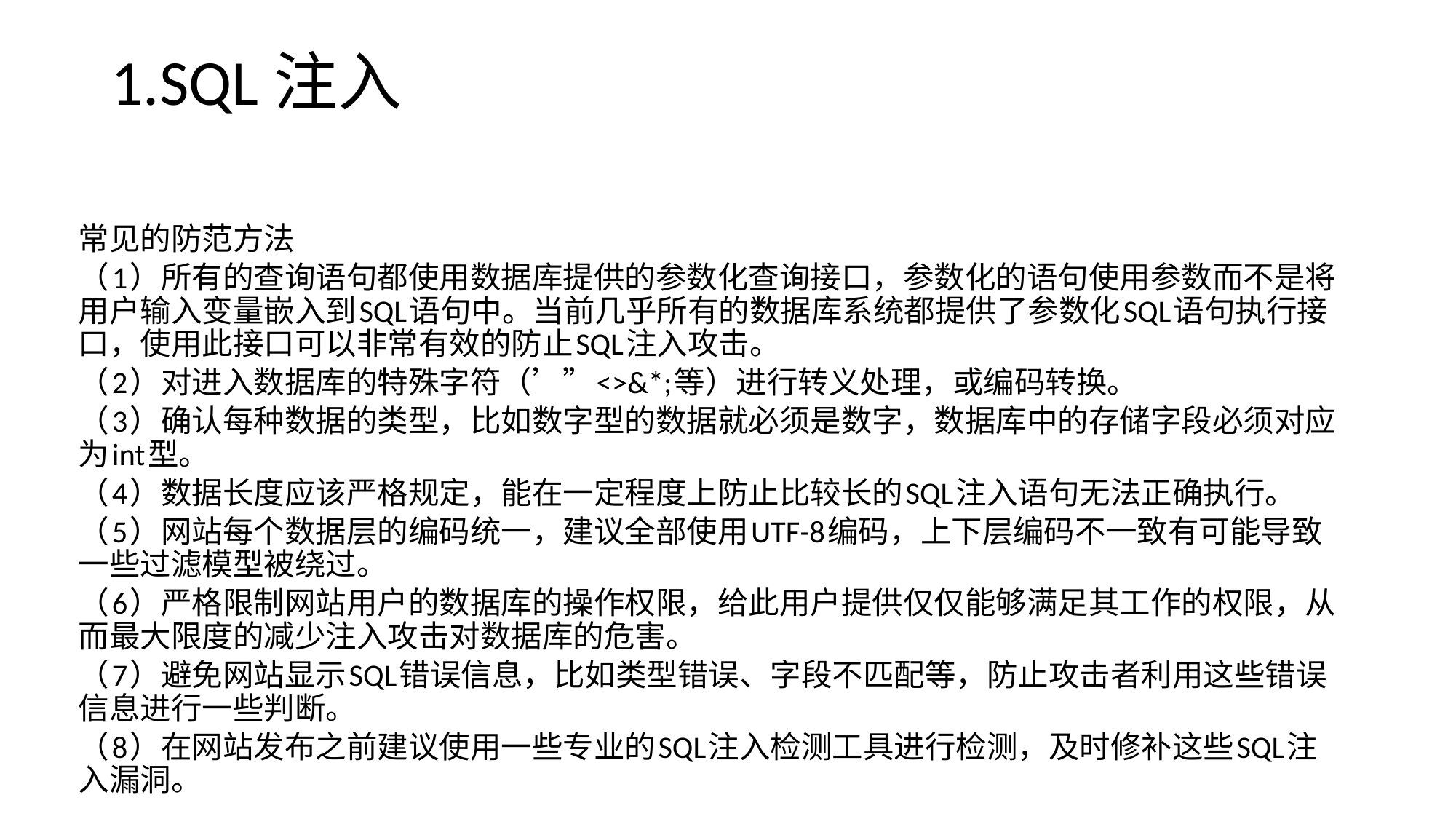

# 1.SQL注入
常见的防范方法
（1）所有的查询语句都使用数据库提供的参数化查询接口，参数化的语句使用参数而不是将用户输入变量嵌入到SQL语句中。当前几乎所有的数据库系统都提供了参数化SQL语句执行接口，使用此接口可以非常有效的防止SQL注入攻击。
（2）对进入数据库的特殊字符（’”<>&*;等）进行转义处理，或编码转换。
（3）确认每种数据的类型，比如数字型的数据就必须是数字，数据库中的存储字段必须对应为int型。
（4）数据长度应该严格规定，能在一定程度上防止比较长的SQL注入语句无法正确执行。
（5）网站每个数据层的编码统一，建议全部使用UTF-8编码，上下层编码不一致有可能导致一些过滤模型被绕过。
（6）严格限制网站用户的数据库的操作权限，给此用户提供仅仅能够满足其工作的权限，从而最大限度的减少注入攻击对数据库的危害。
（7）避免网站显示SQL错误信息，比如类型错误、字段不匹配等，防止攻击者利用这些错误信息进行一些判断。
（8）在网站发布之前建议使用一些专业的SQL注入检测工具进行检测，及时修补这些SQL注入漏洞。